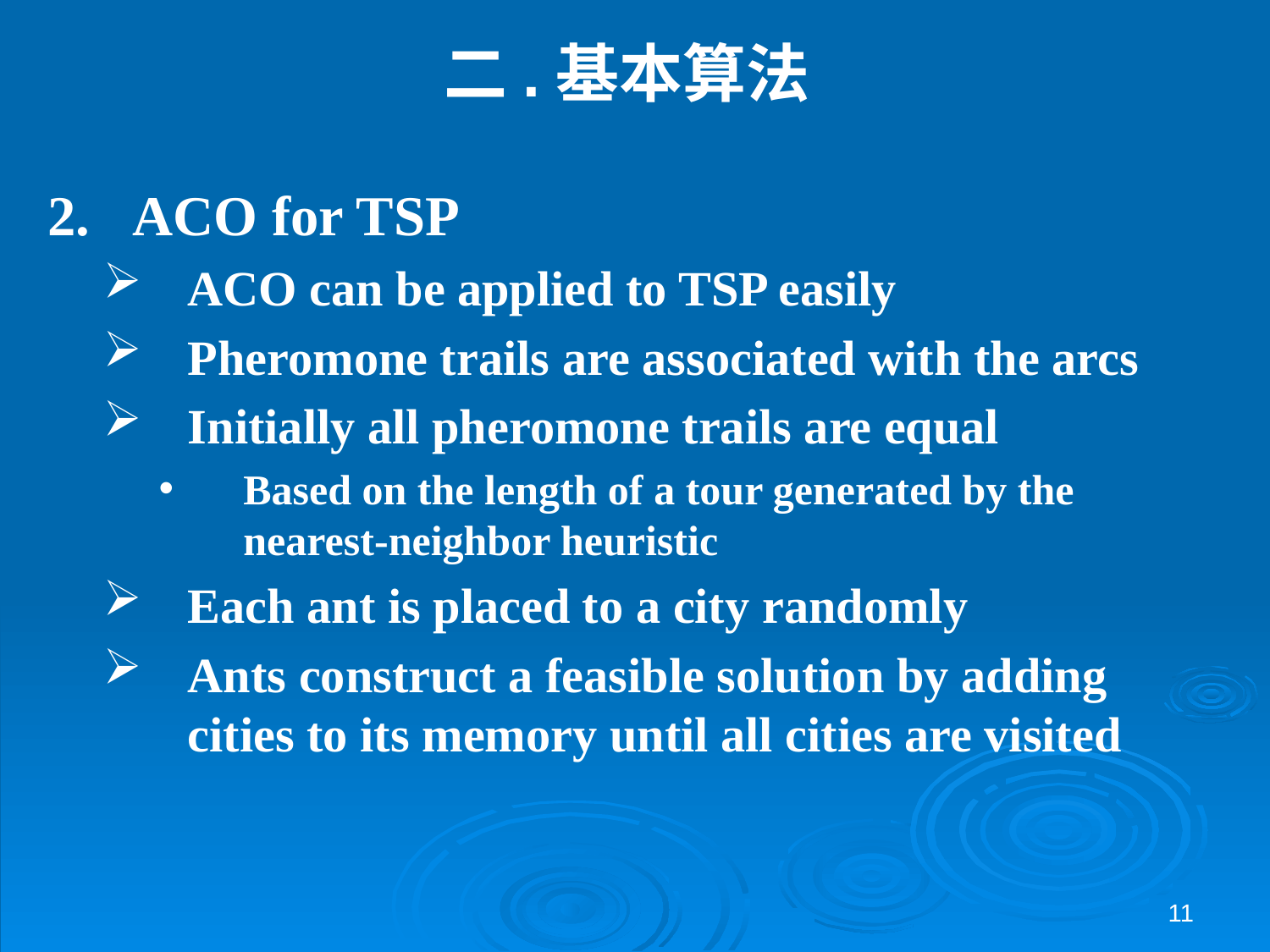

# 二.基本算法
ACO for TSP
ACO can be applied to TSP easily
Pheromone trails are associated with the arcs
Initially all pheromone trails are equal
Based on the length of a tour generated by the nearest-neighbor heuristic
Each ant is placed to a city randomly
Ants construct a feasible solution by adding cities to its memory until all cities are visited
11